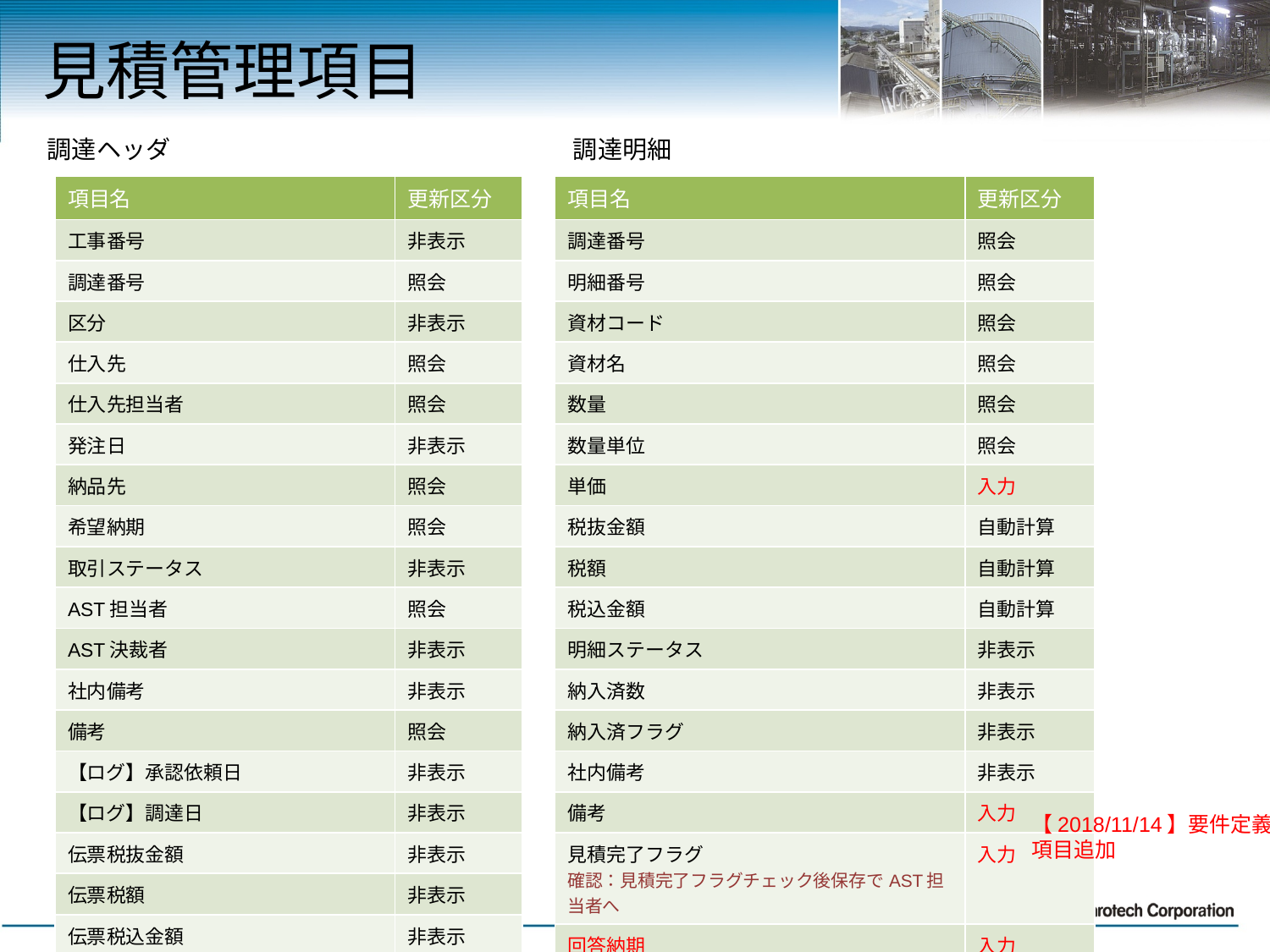

# 見積管理項目
調達ヘッダ
調達明細
| 項目名 | 更新区分 |
| --- | --- |
| 工事番号 | 非表示 |
| 調達番号 | 照会 |
| 区分 | 非表示 |
| 仕入先 | 照会 |
| 仕入先担当者 | 照会 |
| 発注日 | 非表示 |
| 納品先 | 照会 |
| 希望納期 | 照会 |
| 取引ステータス | 非表示 |
| AST担当者 | 照会 |
| AST決裁者 | 非表示 |
| 社内備考 | 非表示 |
| 備考 | 照会 |
| 【ログ】承認依頼日 | 非表示 |
| 【ログ】調達日 | 非表示 |
| 伝票税抜金額 | 非表示 |
| 伝票税額 | 非表示 |
| 伝票税込金額 | 非表示 |
| 項目名 | 更新区分 |
| --- | --- |
| 調達番号 | 照会 |
| 明細番号 | 照会 |
| 資材コード | 照会 |
| 資材名 | 照会 |
| 数量 | 照会 |
| 数量単位 | 照会 |
| 単価 | 入力 |
| 税抜金額 | 自動計算 |
| 税額 | 自動計算 |
| 税込金額 | 自動計算 |
| 明細ステータス | 非表示 |
| 納入済数 | 非表示 |
| 納入済フラグ | 非表示 |
| 社内備考 | 非表示 |
| 備考 | 入力 |
| 見積完了フラグ 確認：見積完了フラグチェック後保存でAST担当者へ | 入力 |
| 回答納期 | 入力 |
【2018/11/14】要件定義
項目追加